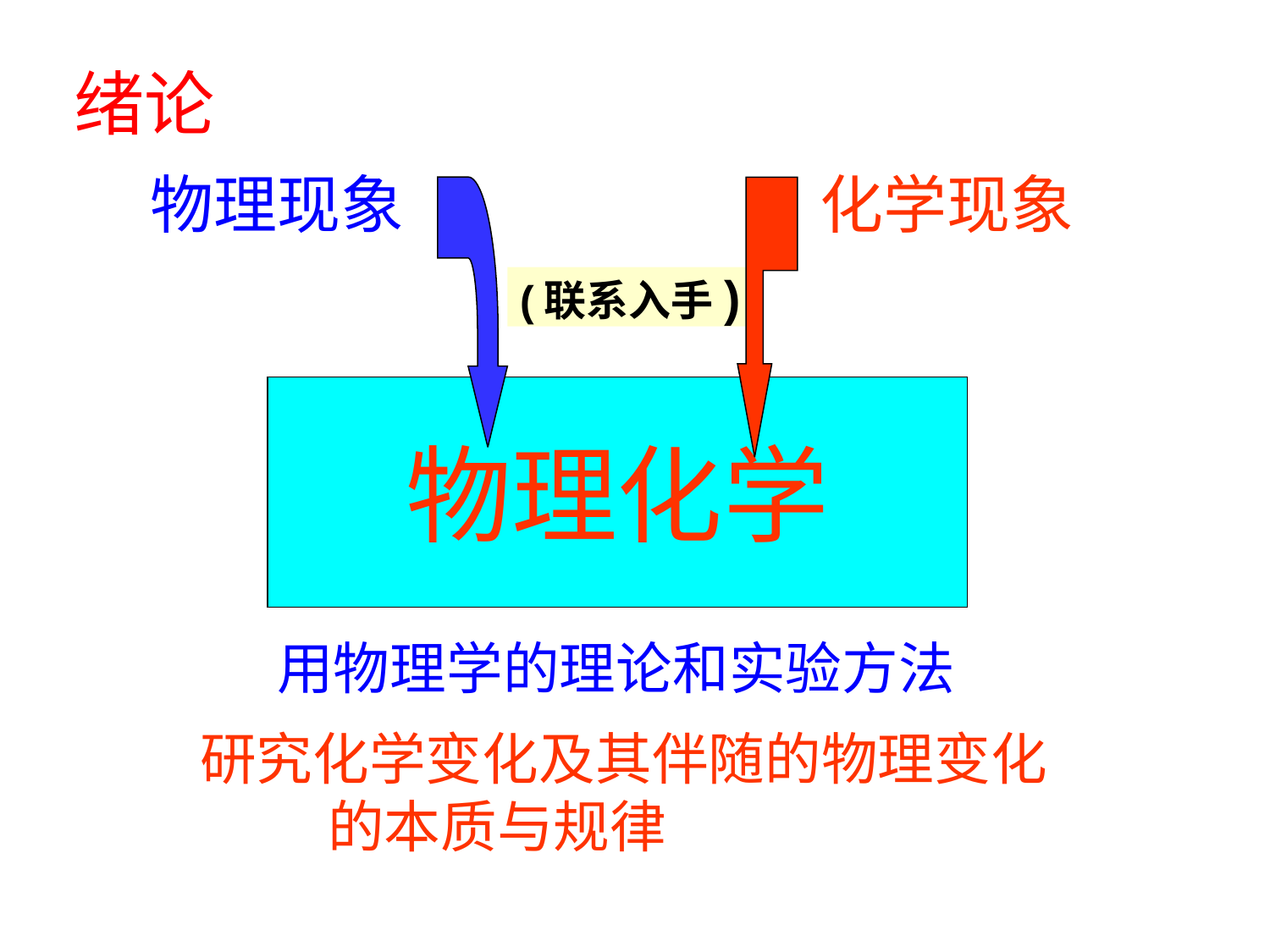

# 绪论
物理现象
化学现象

(联系入手)

物理化学
用物理学的理论和实验方法
研究化学变化及其伴随的物理变化
         的本质与规律